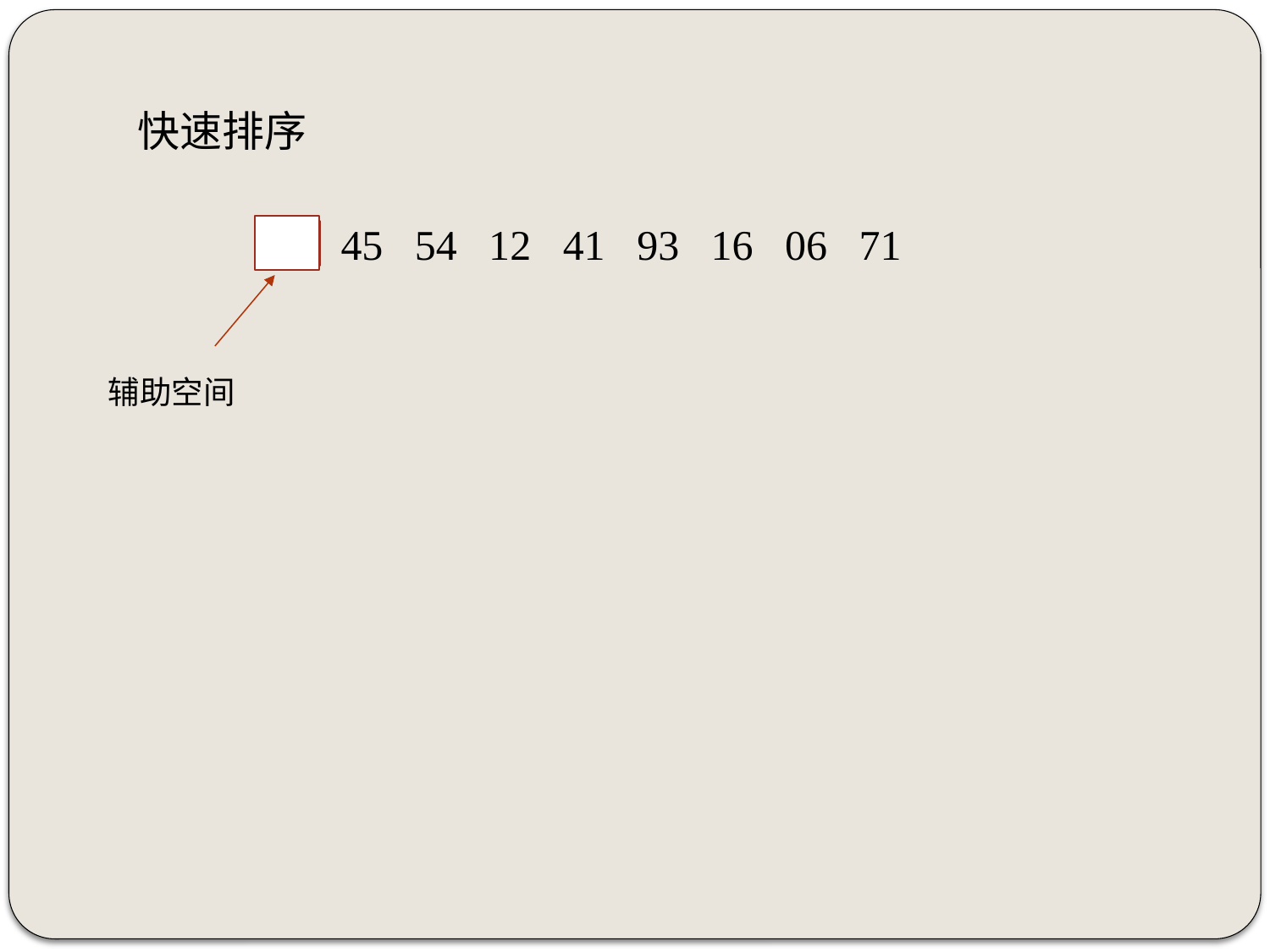

快速排序
45   54   12   41   93   16   06   71

辅助空间